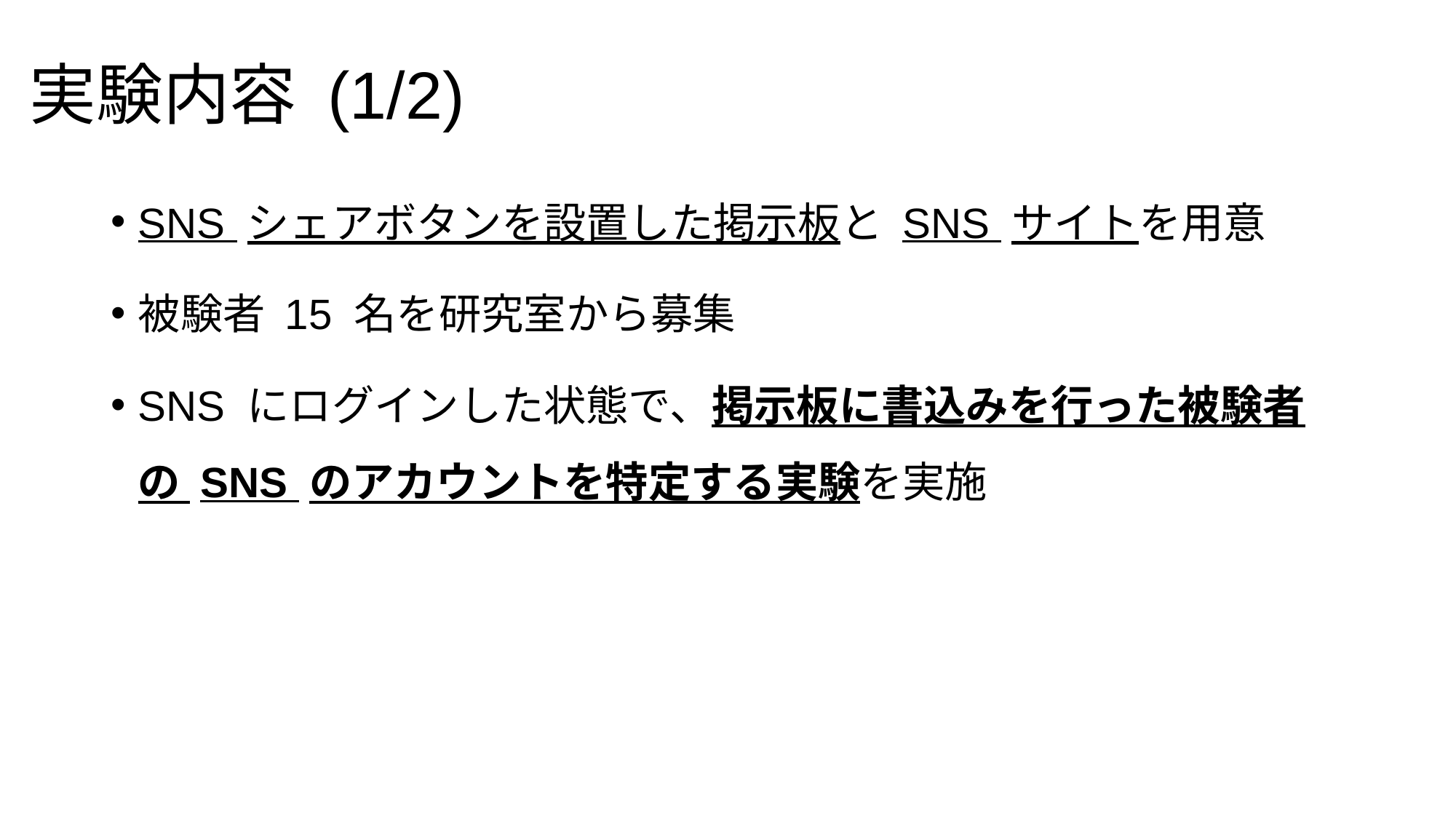

# 実験内容 (1/2)
SNS シェアボタンを設置した掲示板と SNS サイトを用意
被験者 15 名を研究室から募集
SNS にログインした状態で、掲示板に書込みを行った被験者の SNS のアカウントを特定する実験を実施